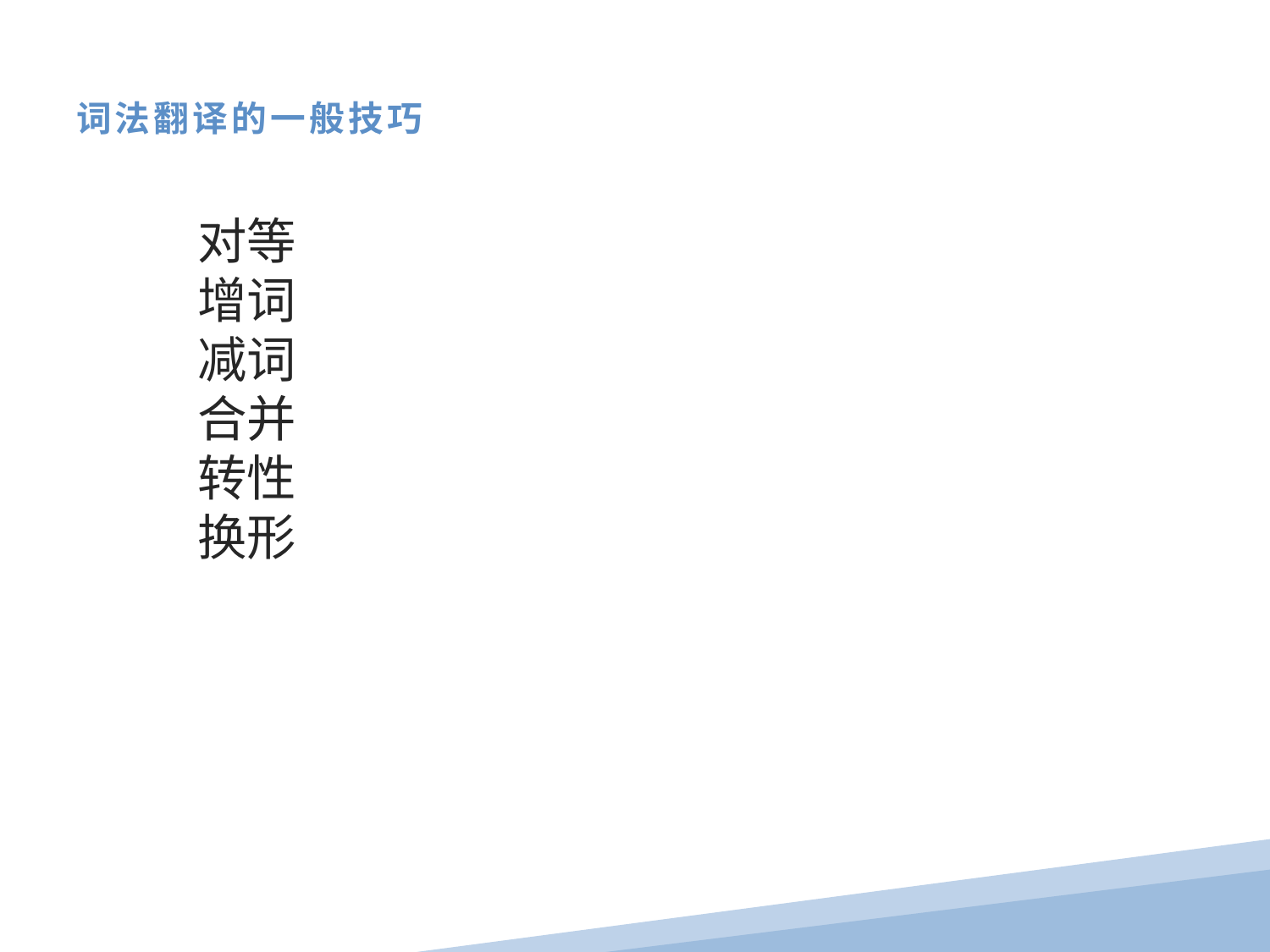

词法翻译的一般技巧
对等
增词
减词
合并
转性
换形